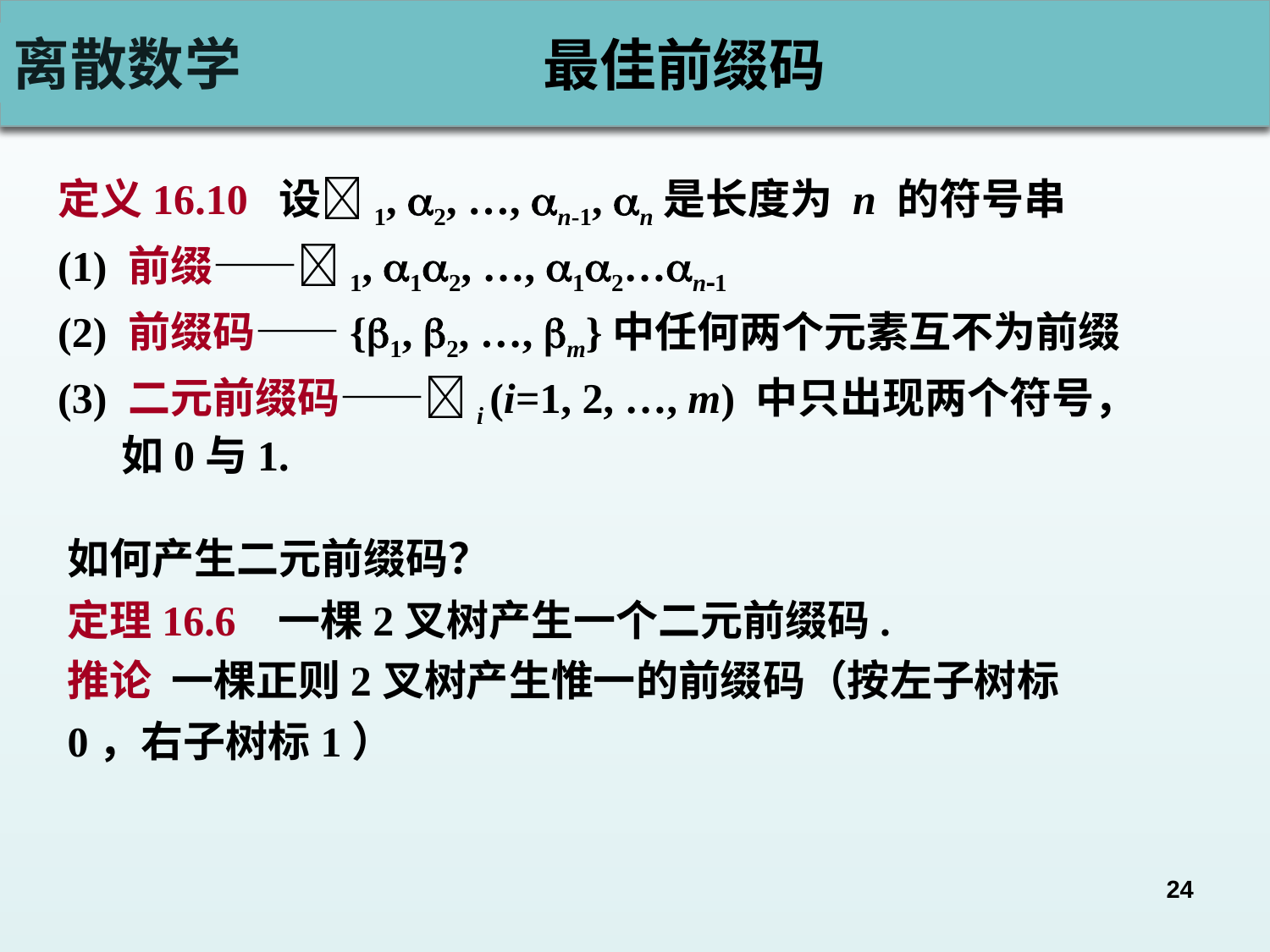

# 最佳前缀码
定义16.10  设α1, α2, …, αn-1, αn是长度为 n 的符号串
(1) 前缀——α1, α1α2, …, α1α2…αn−1
(2) 前缀码——{β1, β2, …, βm}中任何两个元素互不为前缀
(3) 二元前缀码——βi (i=1, 2, …, m) 中只出现两个符号，如0与1.
如何产生二元前缀码？
定理16.6   一棵2叉树产生一个二元前缀码.
推论  一棵正则2叉树产生惟一的前缀码（按左子树标0，右子树标1）
24